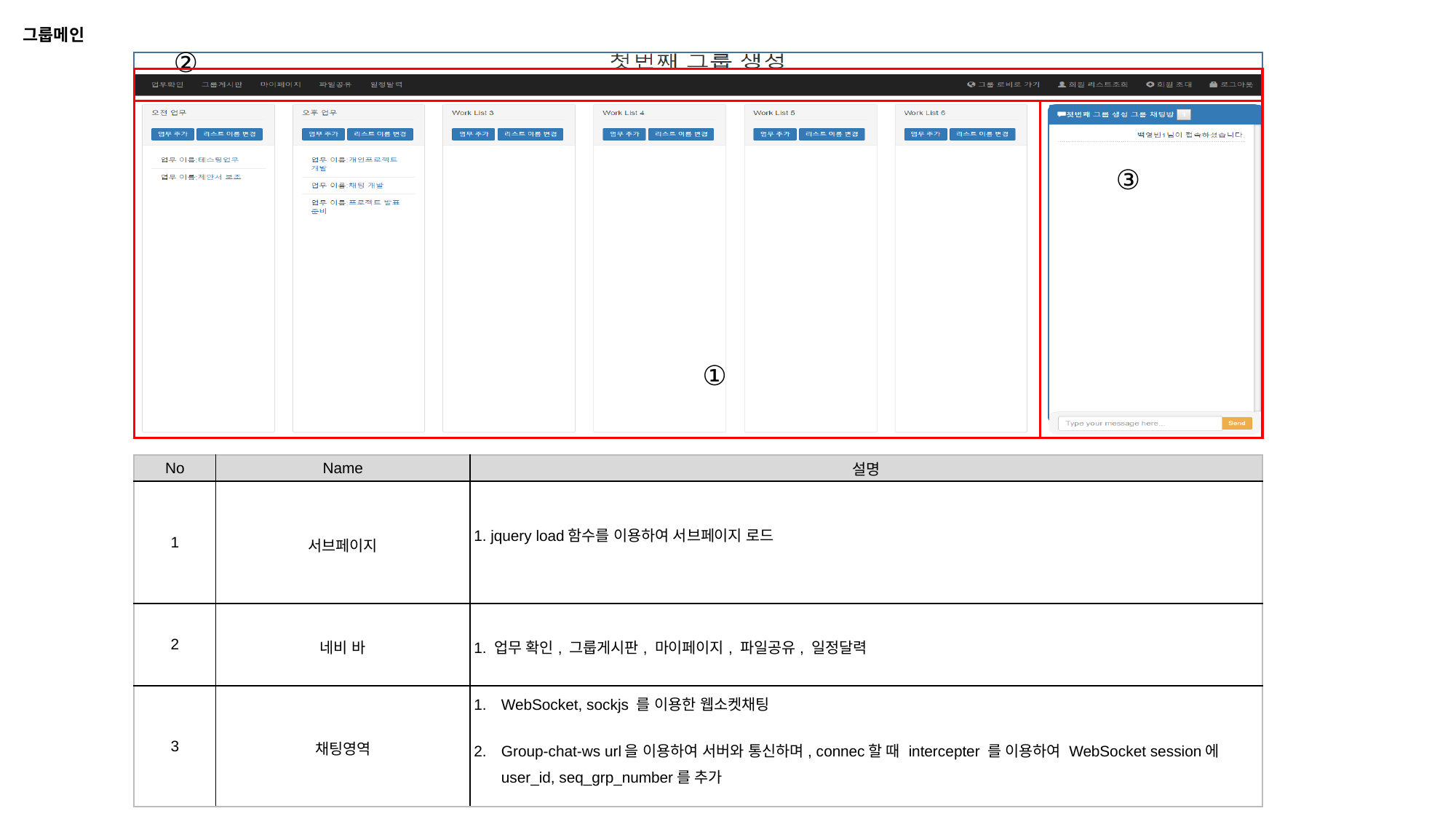

그룹메인
②
화면

③
①
| No | Name | 설명 |
| --- | --- | --- |
| 1 | 서브페이지 | 1. jquery load함수를 이용하여 서브페이지 로드 |
| 2 | 네비 바 | 1. 업무 확인, 그룹게시판, 마이페이지, 파일공유, 일정달력 |
| 3 | 채팅영역 | WebSocket, sockjs 를 이용한 웹소켓채팅 Group-chat-ws url을 이용하여 서버와 통신하며, connec할 때 intercepter 를 이용하여 WebSocket session에 user\_id, seq\_grp\_number를 추가 |